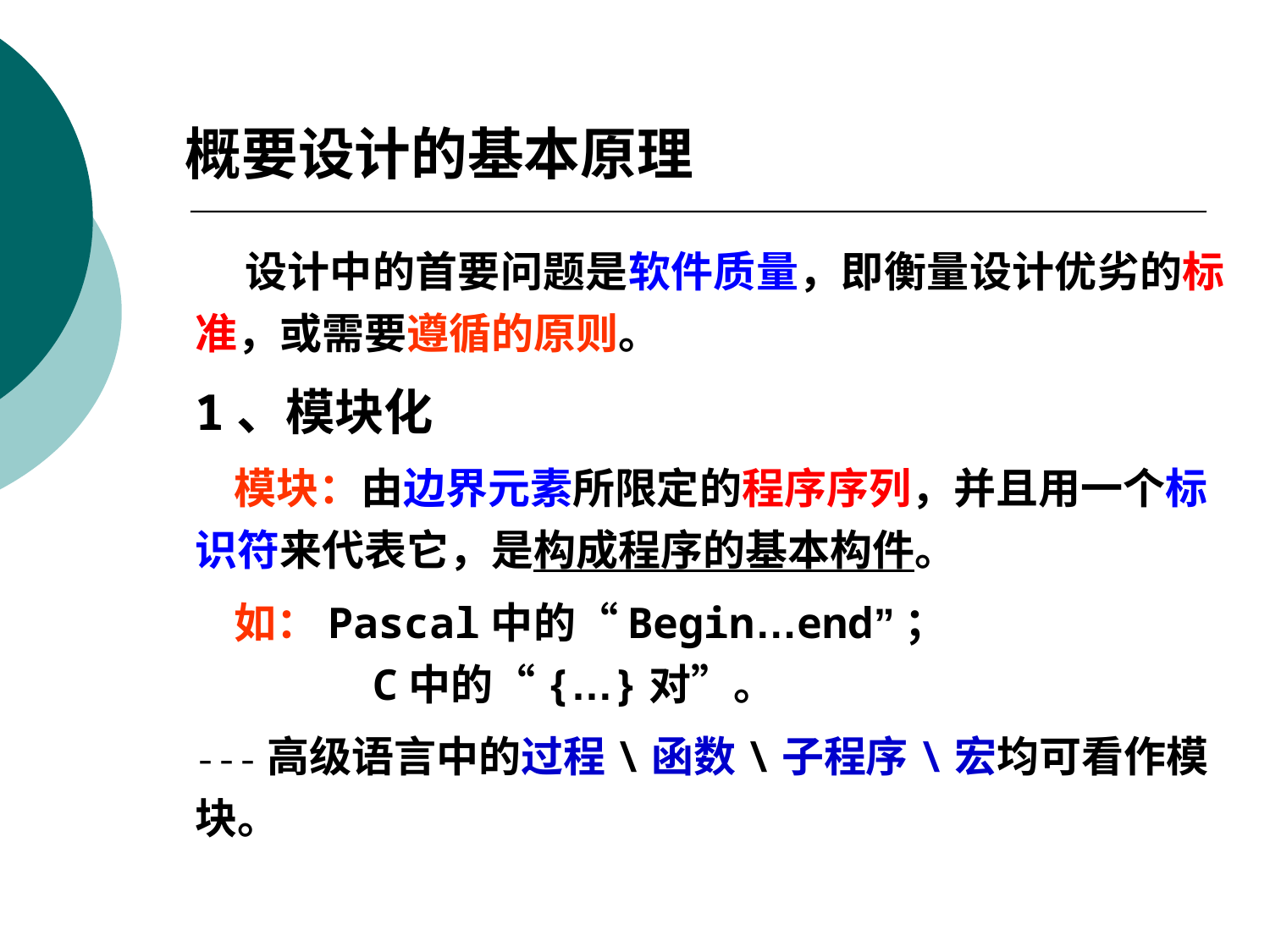

概要设计的基本原理
    设计中的首要问题是软件质量，即衡量设计优劣的标准，或需要遵循的原则。
1、模块化
   模块：由边界元素所限定的程序序列，并且用一个标识符来代表它，是构成程序的基本构件。
   如：Pascal中的“Begin…end”；
       C中的“{…}对”。
---高级语言中的过程\函数\子程序\宏均可看作模块。